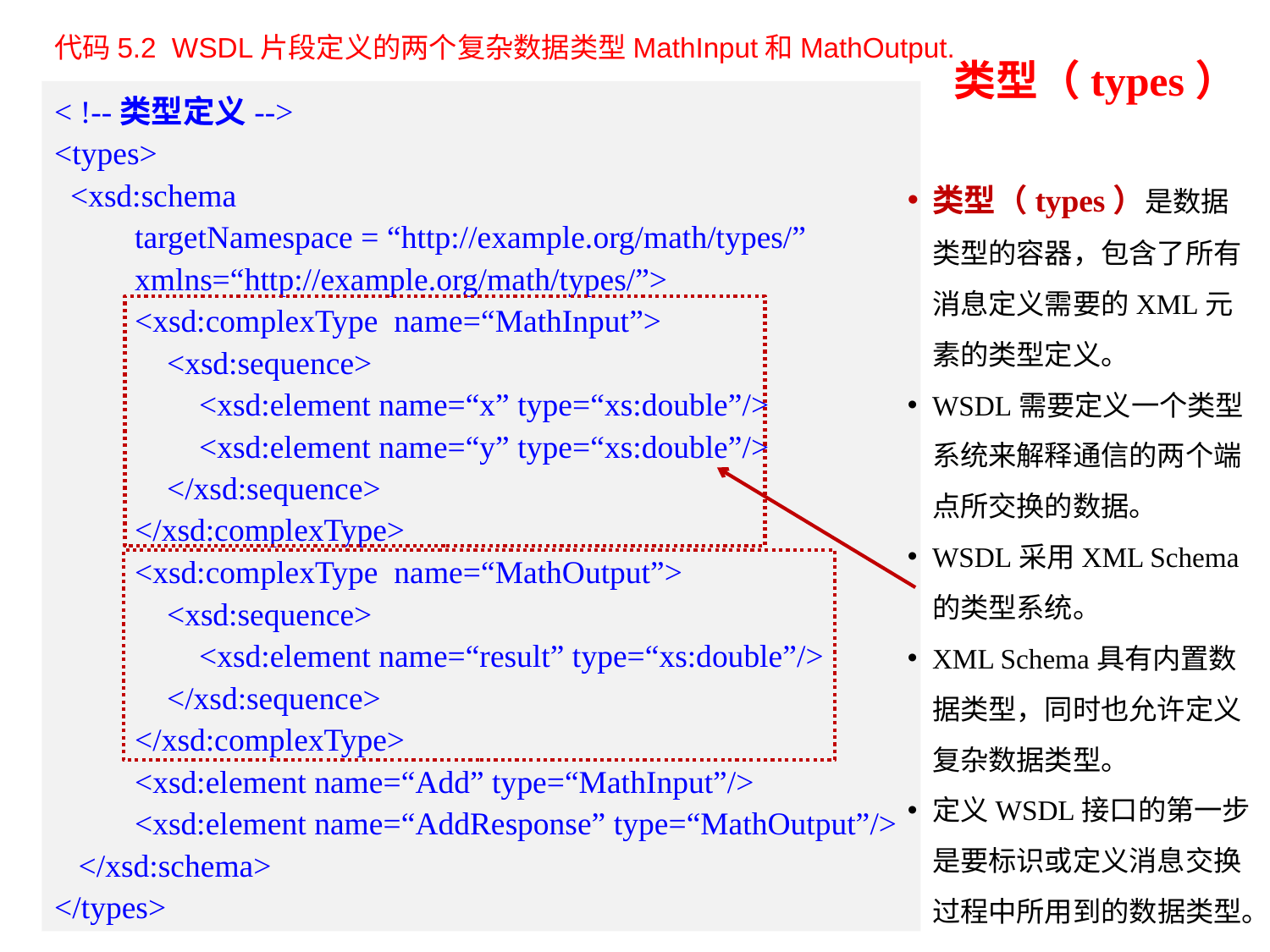

代码5.2  WSDL片段定义的两个复杂数据类型MathInput和MathOutput.
类型（types）
< !--类型定义-->
<types>
  <xsd:schema
          targetNamespace = “http://example.org/math/types/”
          xmlns=“http://example.org/math/types/”>
          <xsd:complexType  name=“MathInput”>
              <xsd:sequence>
                  <xsd:element name=“x” type=“xs:double”/>
                  <xsd:element name=“y” type=“xs:double”/>
              </xsd:sequence>
          </xsd:complexType>
          <xsd:complexType  name=“MathOutput”>
              <xsd:sequence>
                  <xsd:element name=“result” type=“xs:double”/>
              </xsd:sequence>
          </xsd:complexType>
          <xsd:element name=“Add” type=“MathInput”/>
          <xsd:element name=“AddResponse” type=“MathOutput”/>
   </xsd:schema>
</types>

类型（types）是数据类型的容器，包含了所有消息定义需要的XML元素的类型定义。
WSDL需要定义一个类型系统来解释通信的两个端点所交换的数据。
WSDL采用XML Schema的类型系统。
XML Schema具有内置数据类型，同时也允许定义复杂数据类型。
定义WSDL接口的第一步是要标识或定义消息交换过程中所用到的数据类型。

15